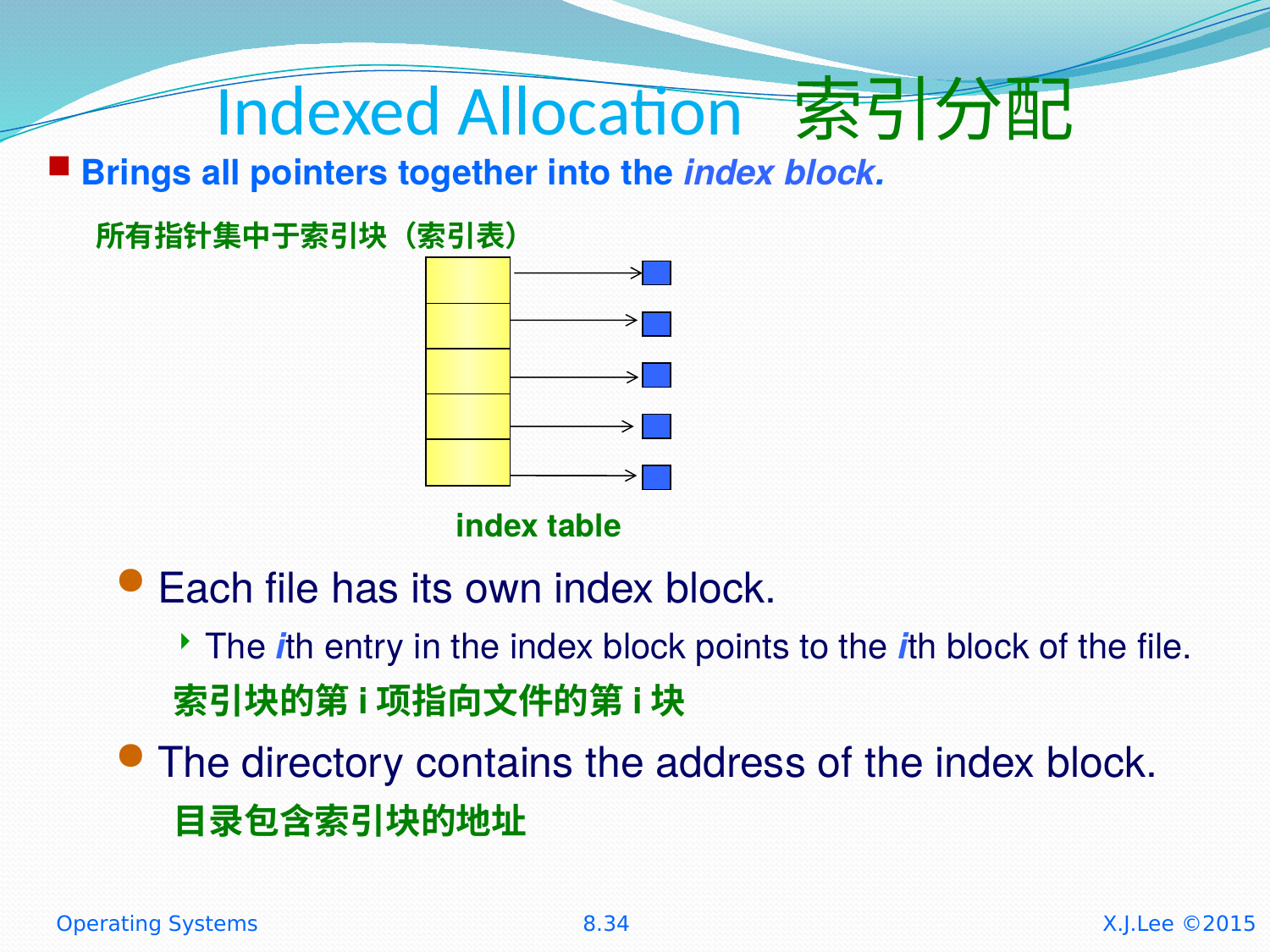

# Indexed Allocation  索引分配
Brings all pointers together into the index block.
所有指针集中于索引块（索引表）

index table
Each file has its own index block.
The ith entry in the index block points to the ith block of the file.
索引块的第i项指向文件的第i块
The directory contains the address of the index block.
目录包含索引块的地址
Operating Systems
8.34
X.J.Lee ©2015